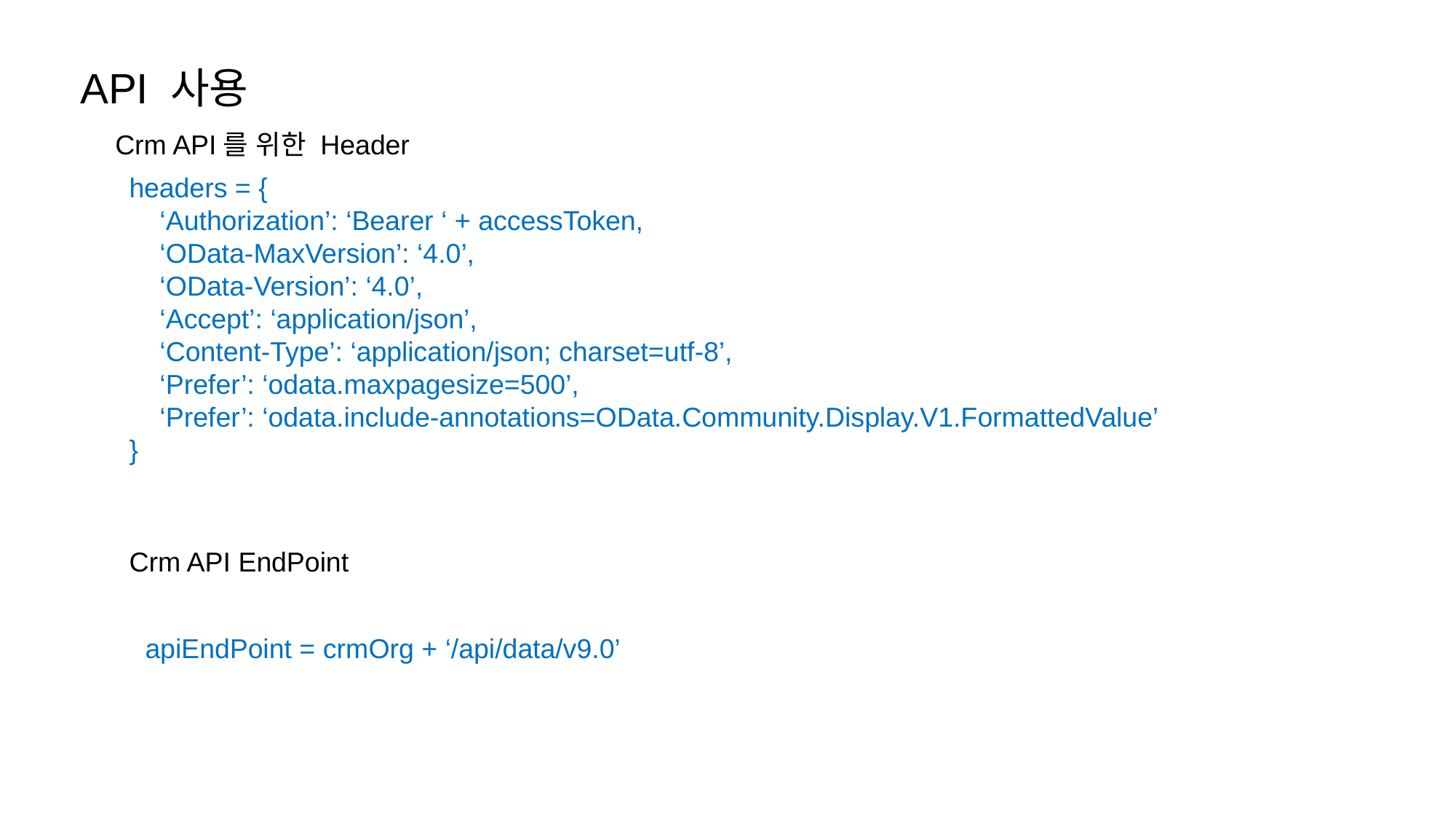

API 사용
Crm API를 위한 Header
headers = {
    ‘Authorization’: ‘Bearer ‘ + accessToken,
    ‘OData-MaxVersion’: ‘4.0’,
    ‘OData-Version’: ‘4.0’,
    ‘Accept’: ‘application/json’,
    ‘Content-Type’: ‘application/json; charset=utf-8’,
    ‘Prefer’: ‘odata.maxpagesize=500’,
    ‘Prefer’: ‘odata.include-annotations=OData.Community.Display.V1.FormattedValue’
}
Crm API EndPoint
apiEndPoint = crmOrg + ‘/api/data/v9.0’